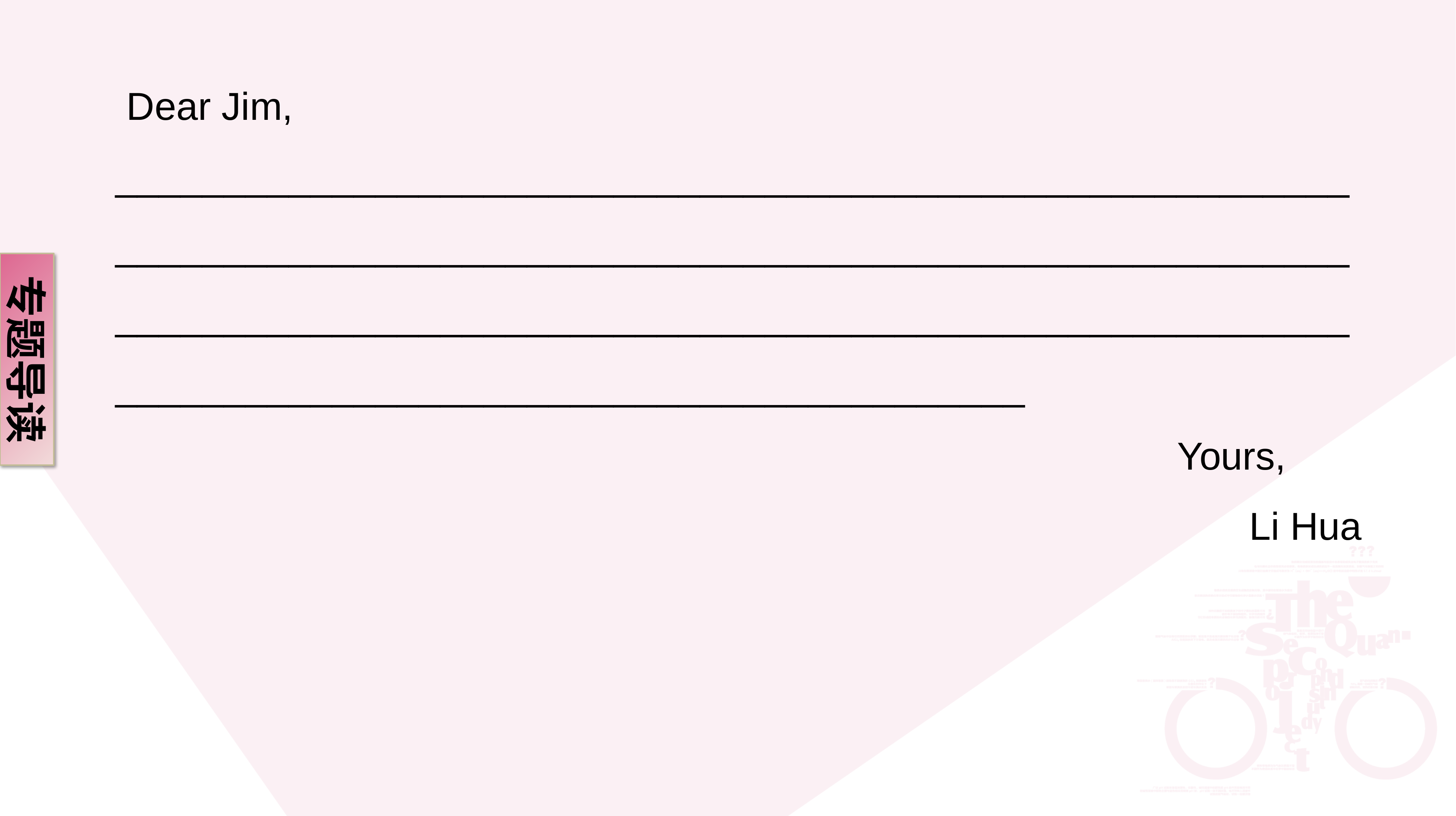

Dear Jim,
_____________________________________________________________________________________________________________________________________________________________________________________________________________________
                                                                                                  Yours,
Li Hua
专题导读